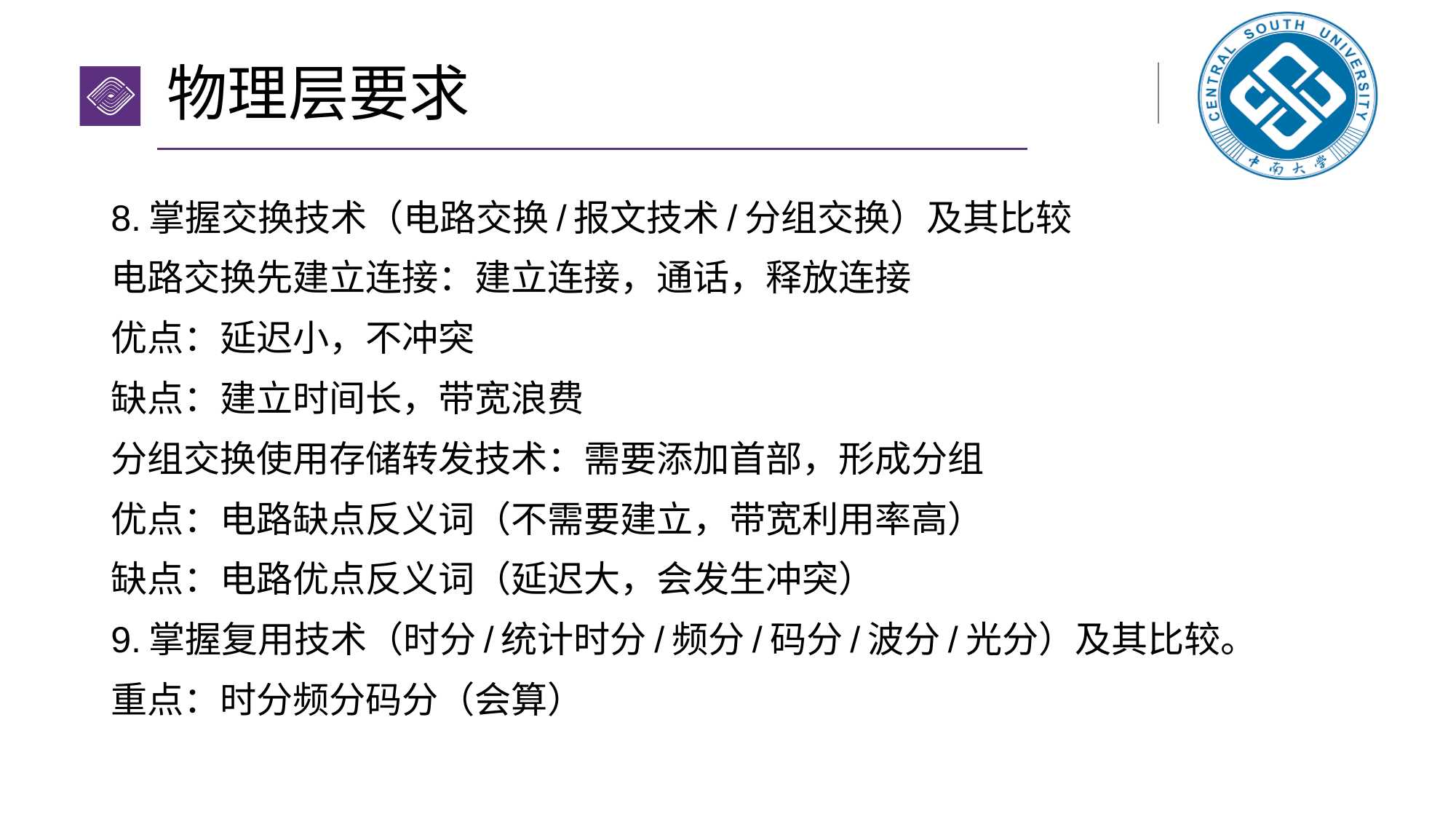

# 物理层要求
8.掌握交换技术（电路交换/报文技术/分组交换）及其比较
电路交换先建立连接：建立连接，通话，释放连接
优点：延迟小，不冲突
缺点：建立时间长，带宽浪费
分组交换使用存储转发技术：需要添加首部，形成分组
优点：电路缺点反义词（不需要建立，带宽利用率高）
缺点：电路优点反义词（延迟大，会发生冲突）
9.掌握复用技术（时分/统计时分/频分/码分/波分/光分）及其比较。
重点：时分频分码分（会算）
7